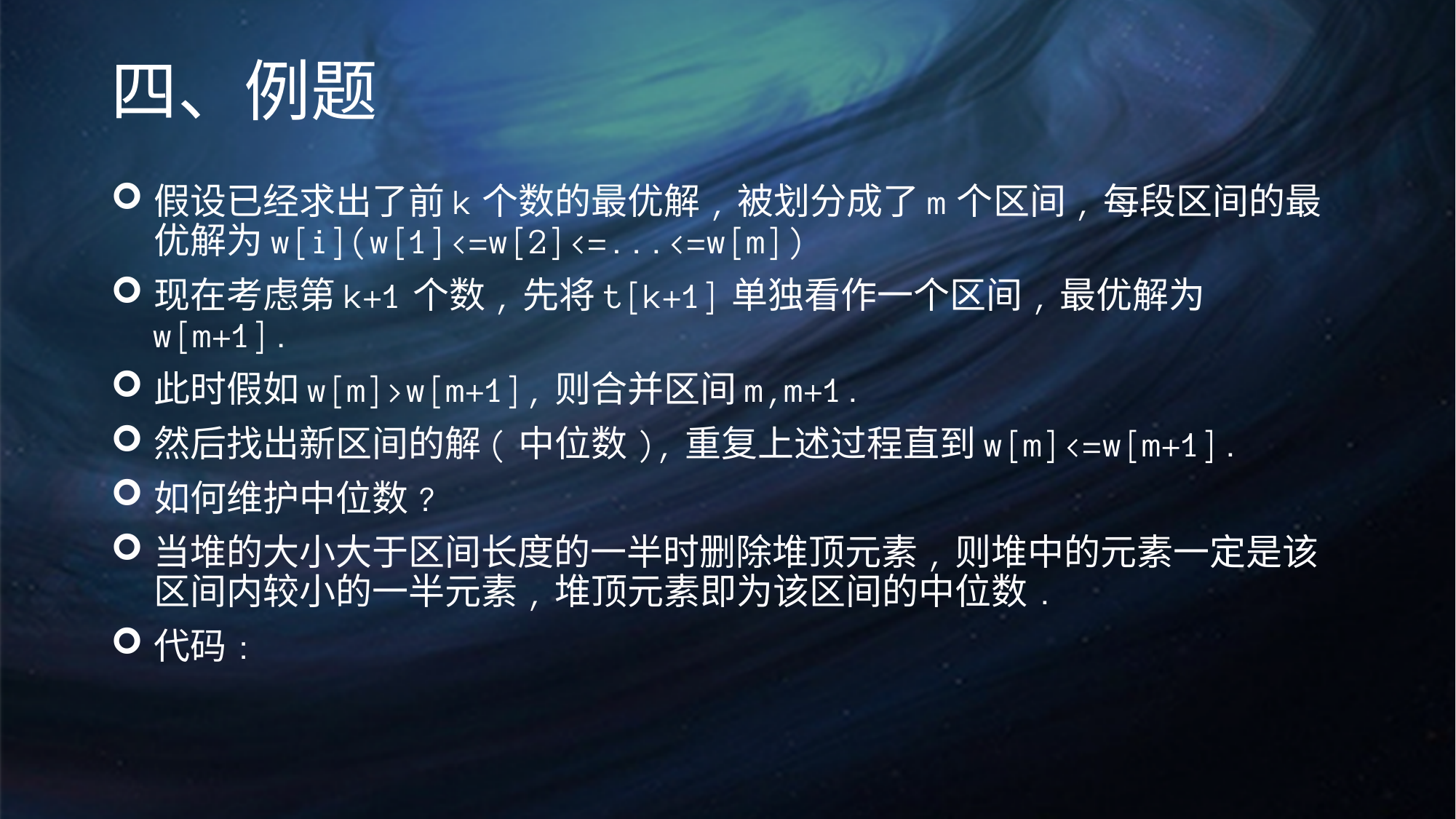

# 四、例题
假设已经求出了前k个数的最优解,被划分成了m个区间,每段区间的最优解为w[i](w[1]<=w[2]<=...<=w[m])
现在考虑第k+1个数,先将t[k+1]单独看作一个区间,最优解为w[m+1].
此时假如w[m]>w[m+1],则合并区间m,m+1.
然后找出新区间的解(中位数),重复上述过程直到w[m]<=w[m+1].
如何维护中位数?
当堆的大小大于区间长度的一半时删除堆顶元素,则堆中的元素一定是该区间内较小的一半元素,堆顶元素即为该区间的中位数.
代码: